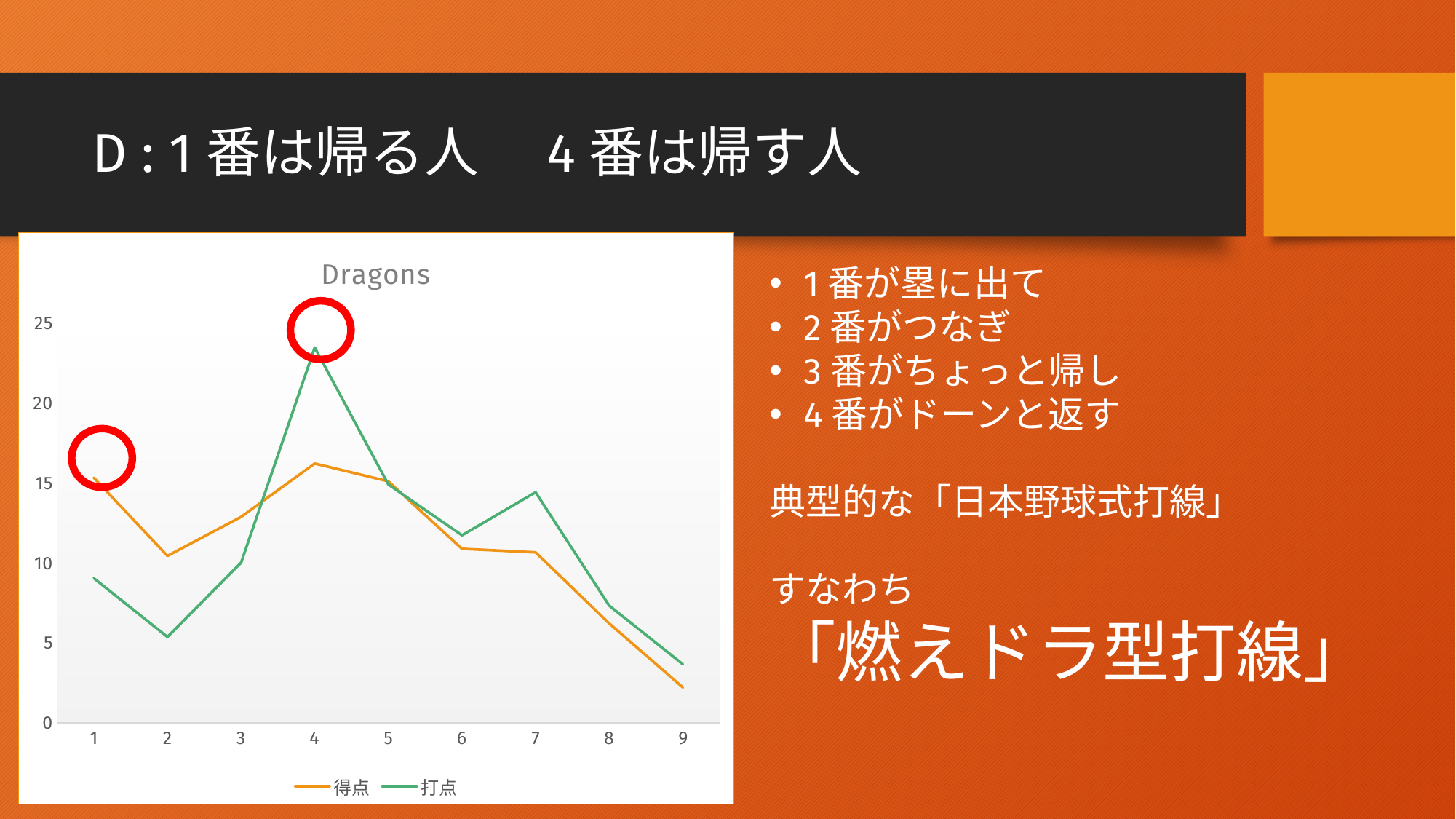

# D : 1番は帰る人　4番は帰す人

### Chart: Dragons

| Category |  |  |
|---|---|---|
| 1 | 15.333333333333332 | 9.04645476772616 |
| 2 | 10.444444444444445 | 5.378973105134474 |
| 3 | 12.88888888888889 | 10.024449877750612 |
| 4 | 16.22222222222222 | 23.4718826405868 |
| 5 | 15.11111111111111 | 14.91442542787286 |
| 6 | 10.888888888888888 | 11.7359413202934 |
| 7 | 10.666666666666668 | 14.425427872860636 |
| 8 | 6.222222222222222 | 7.334963325183375 |
| 9 | 2.2222222222222223 | 3.6674816625916873 |
1番が塁に出て
2番がつなぎ
3番がちょっと帰し
4番がドーンと返す

典型的な「日本野球式打線」

すなわち
「燃えドラ型打線」